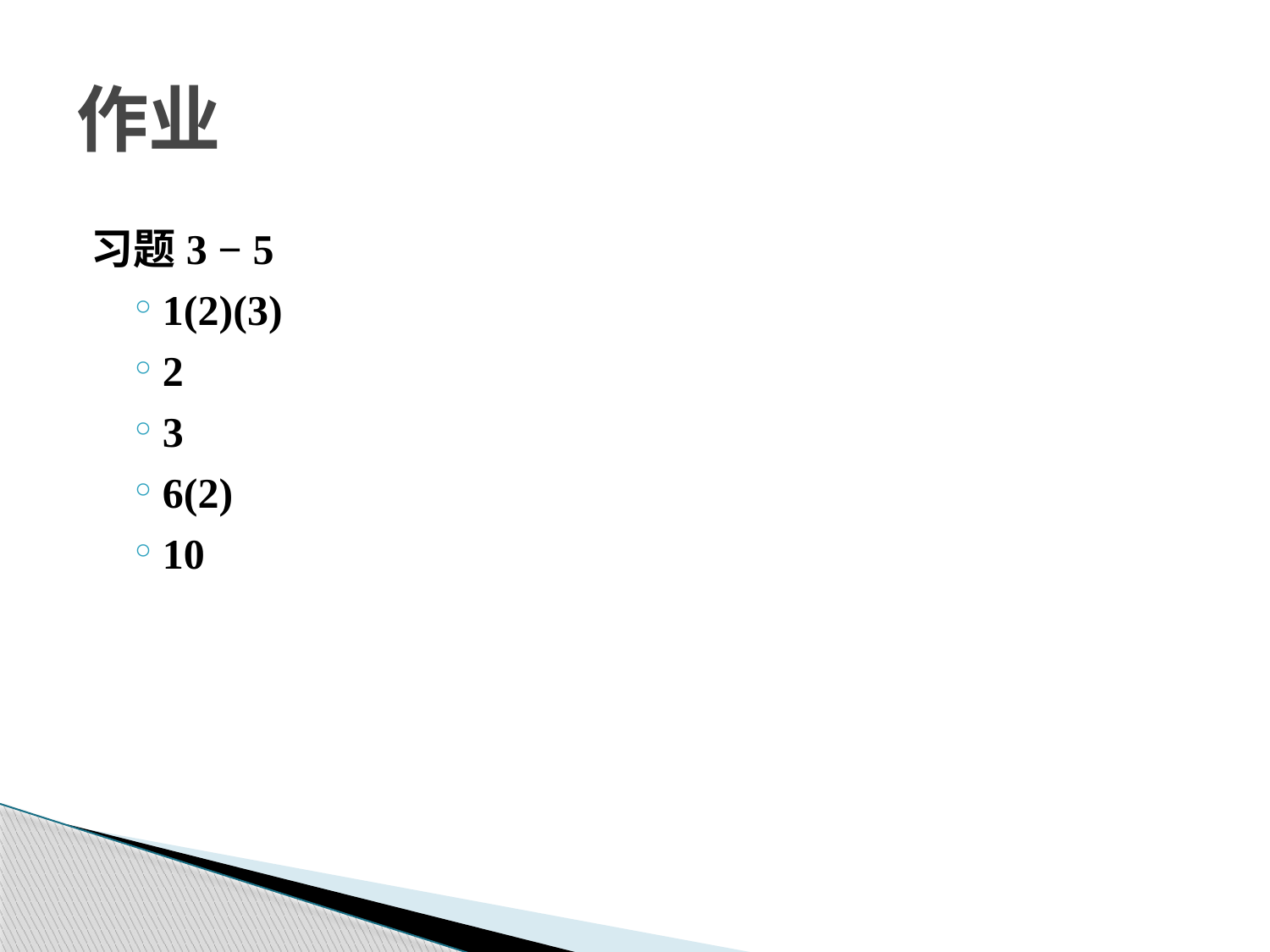

作业
习题3 − 5
1(2)(3)
2
3
6(2)
10